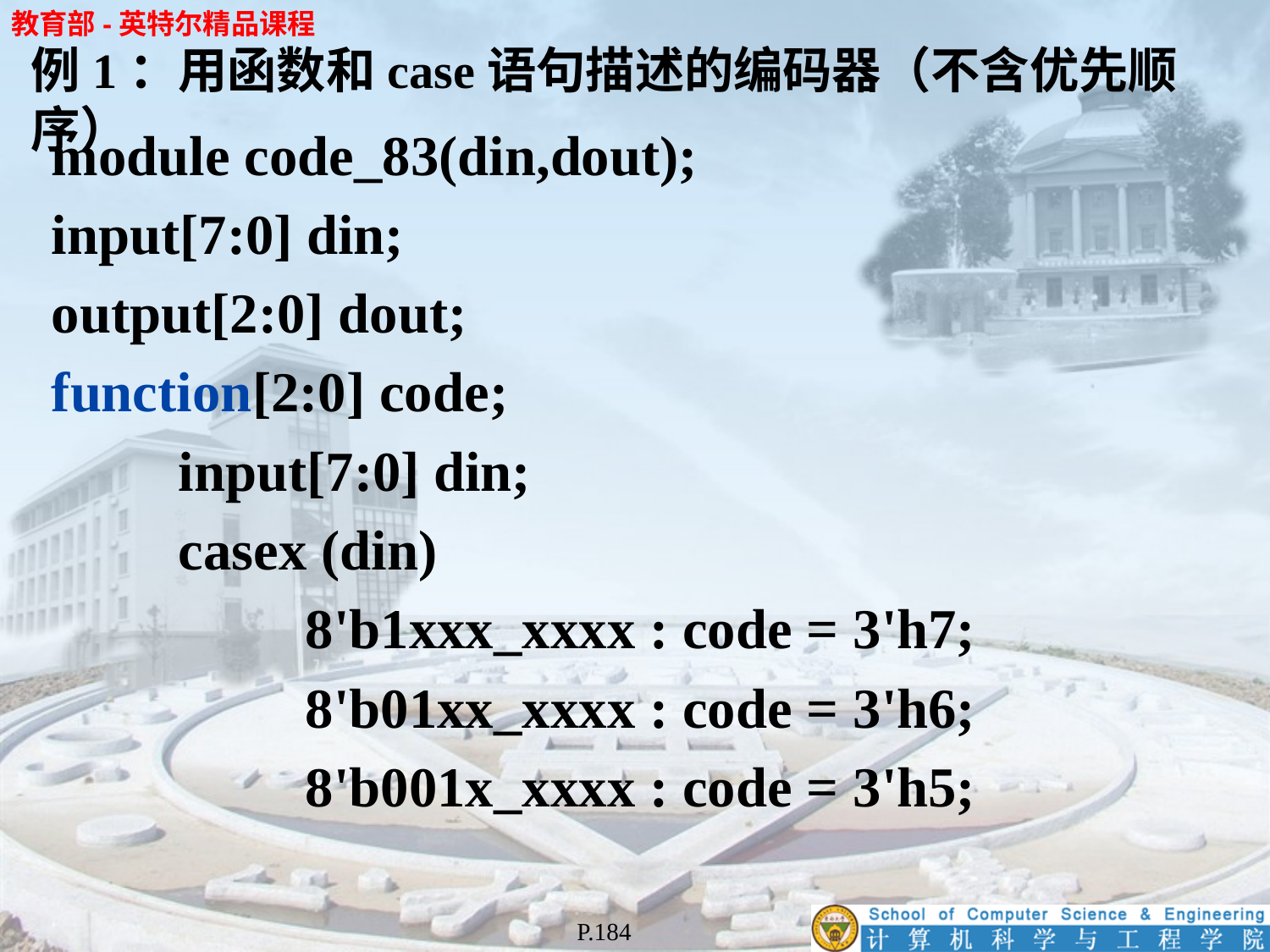

例1：用函数和case语句描述的编码器（不含优先顺序）
module code_83(din,dout);
input[7:0] din;
output[2:0] dout;
function[2:0] code;
	input[7:0] din;
	casex (din)
		8'b1xxx_xxxx : code = 3'h7;
		8'b01xx_xxxx : code = 3'h6;
		8'b001x_xxxx : code = 3'h5;
P.184